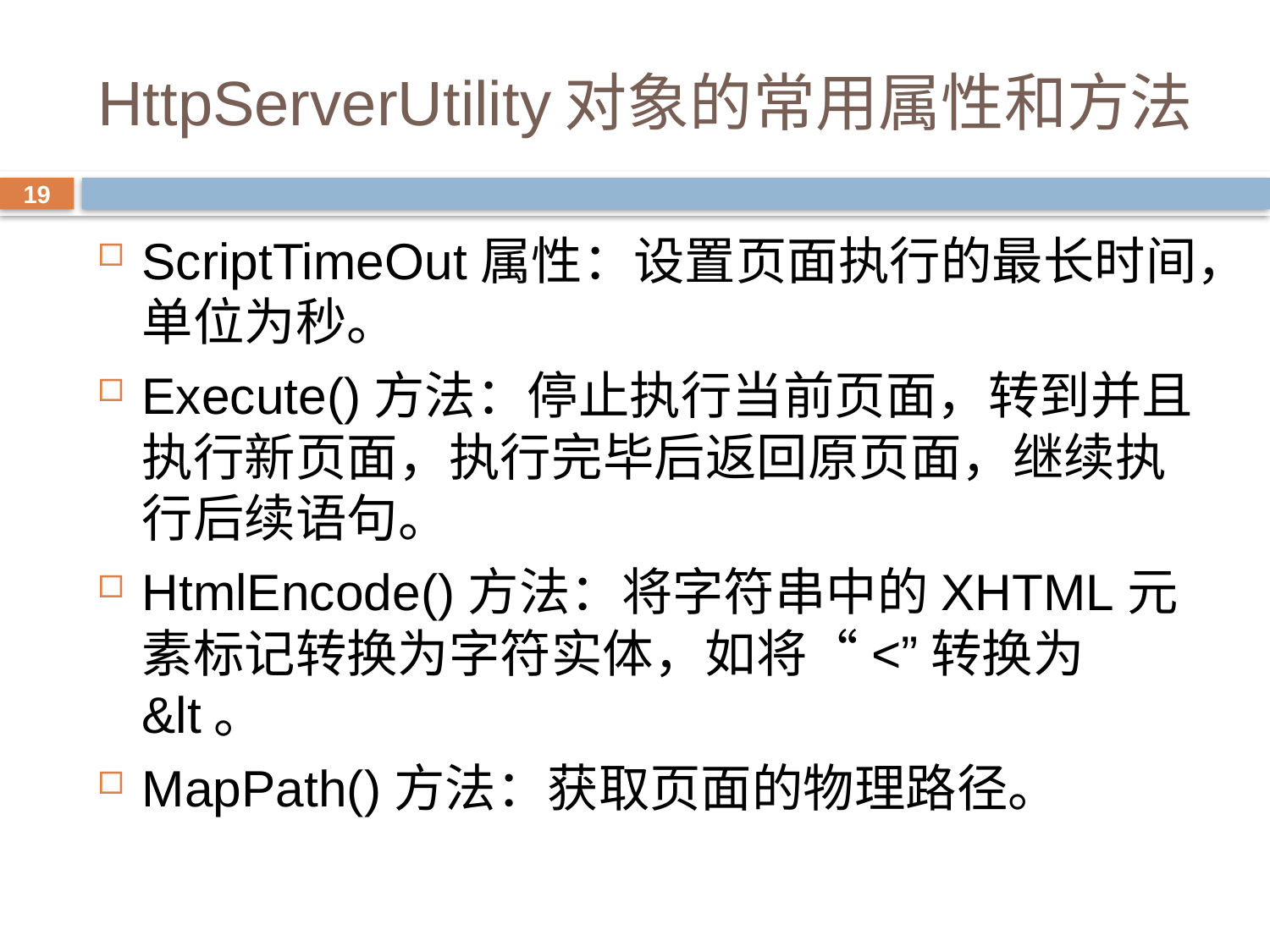

# HttpServerUtility对象的常用属性和方法
19
ScriptTimeOut属性：设置页面执行的最长时间，单位为秒。
Execute()方法：停止执行当前页面，转到并且执行新页面，执行完毕后返回原页面，继续执行后续语句。
HtmlEncode()方法：将字符串中的XHTML元素标记转换为字符实体，如将“<”转换为&lt。
MapPath()方法：获取页面的物理路径。